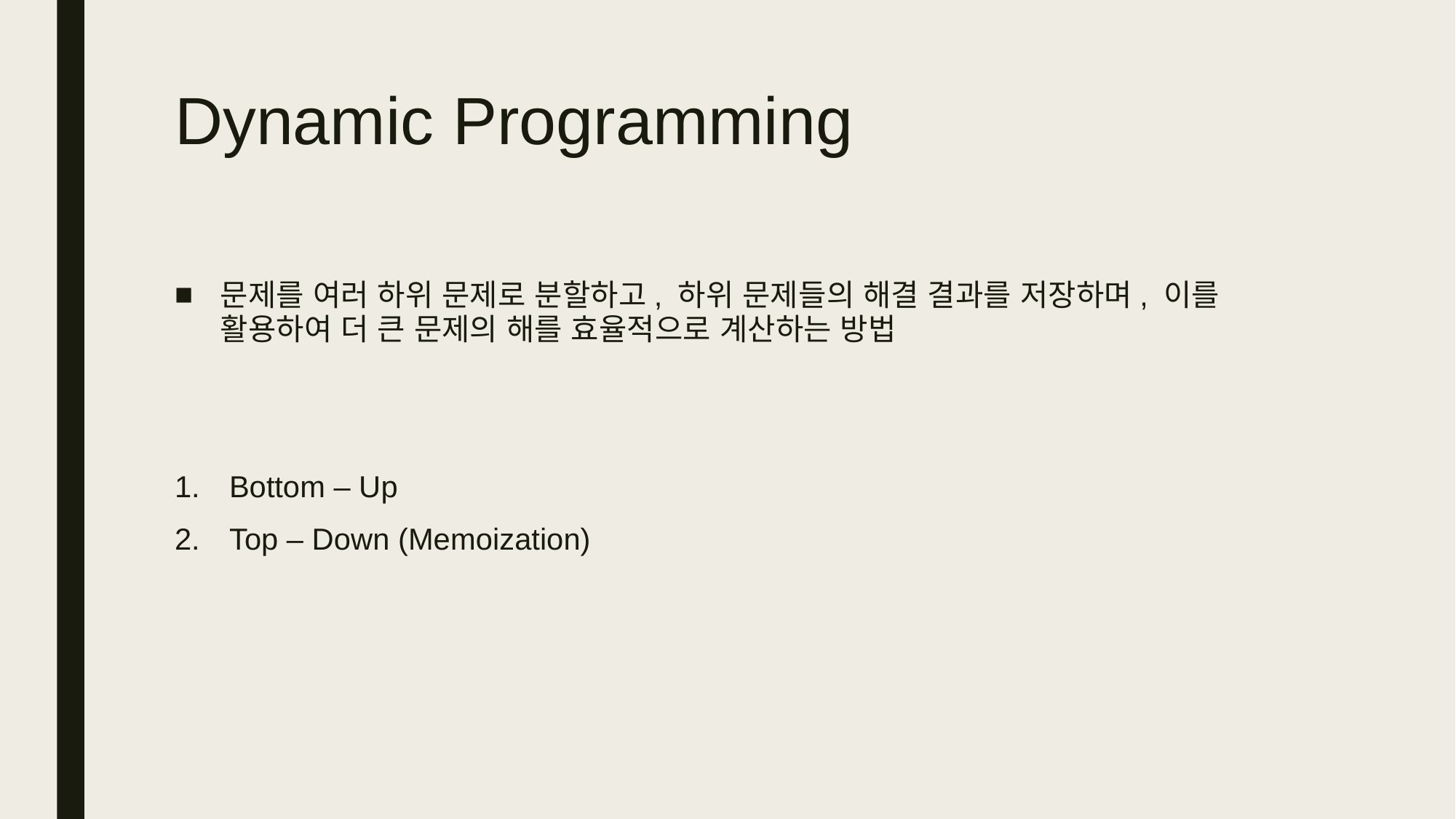

# Dynamic Programming
문제를 여러 하위 문제로 분할하고, 하위 문제들의 해결 결과를 저장하며, 이를 활용하여 더 큰 문제의 해를 효율적으로 계산하는 방법

Bottom – Up
Top – Down (Memoization)